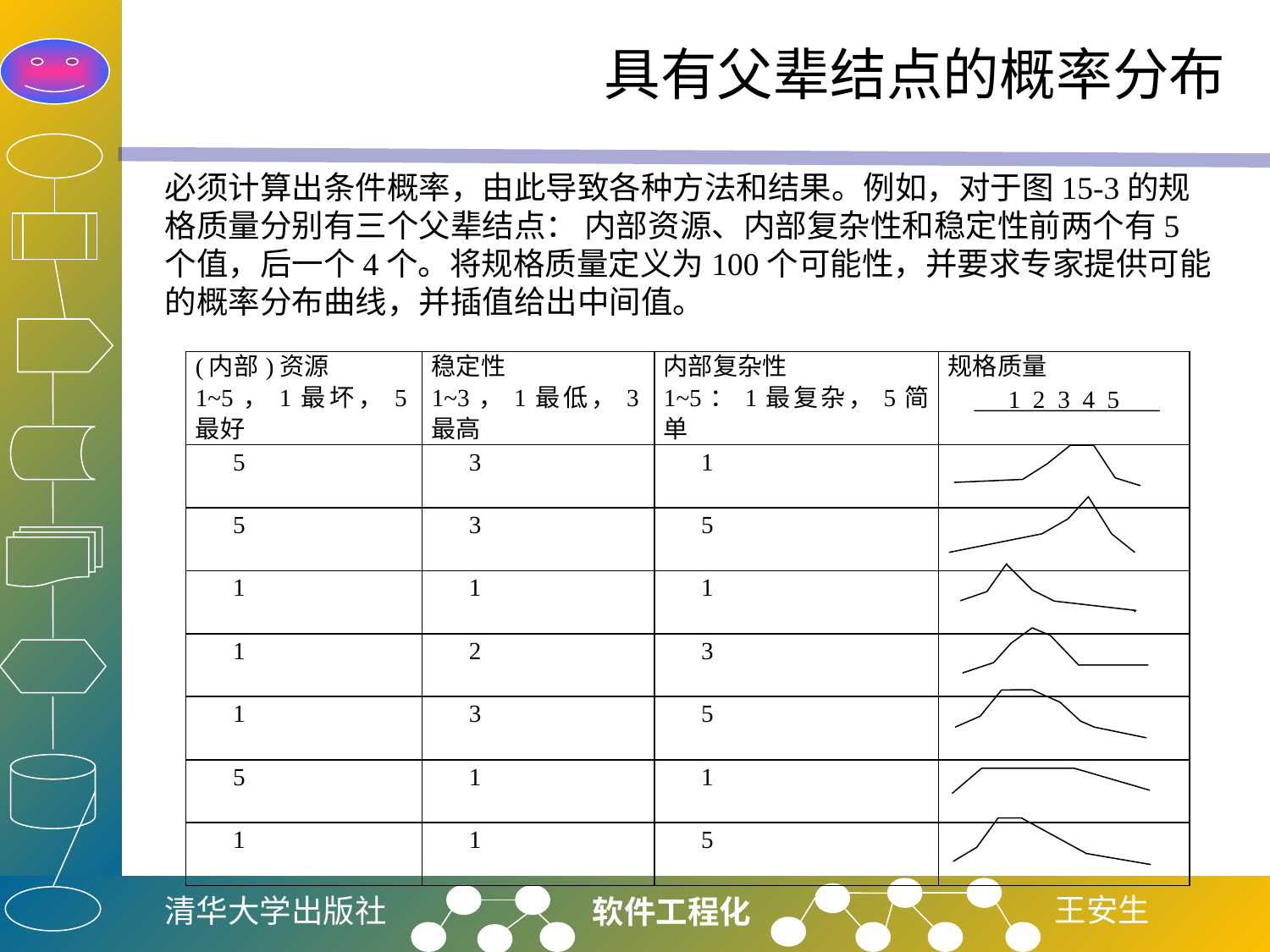

# 具有父辈结点的概率分布
必须计算出条件概率，由此导致各种方法和结果。例如，对于图15-3的规格质量分别有三个父辈结点： 内部资源、内部复杂性和稳定性前两个有5个值，后一个4个。将规格质量定义为100个可能性，并要求专家提供可能的概率分布曲线，并插值给出中间值。
| (内部)资源 1~5，1最坏，5最好 | 稳定性 1~3，1最低，3最高 | 内部复杂性 1~5：1最复杂，5简单 | 规格质量 1 2 3 4 5 |
| --- | --- | --- | --- |
| 5 | 3 | 1 |  |
| 5 | 3 | 5 |  |
| 1 | 1 | 1 |  |
| 1 | 2 | 3 |  |
| 1 | 3 | 5 |  |
| 5 | 1 | 1 |  |
| 1 | 1 | 5 |  |